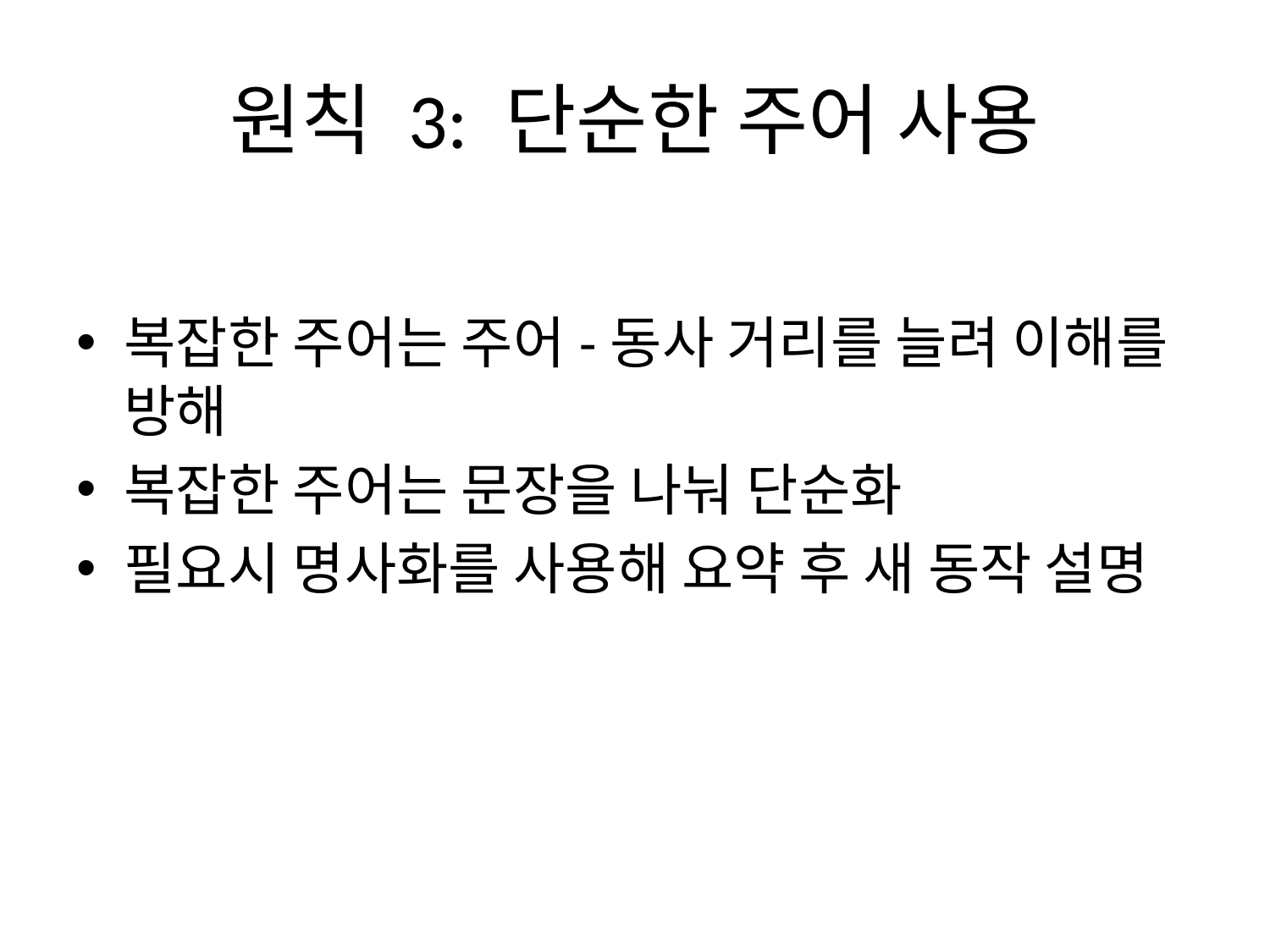

# 원칙 3: 단순한 주어 사용

복잡한 주어는 주어-동사 거리를 늘려 이해를 방해
복잡한 주어는 문장을 나눠 단순화
필요시 명사화를 사용해 요약 후 새 동작 설명